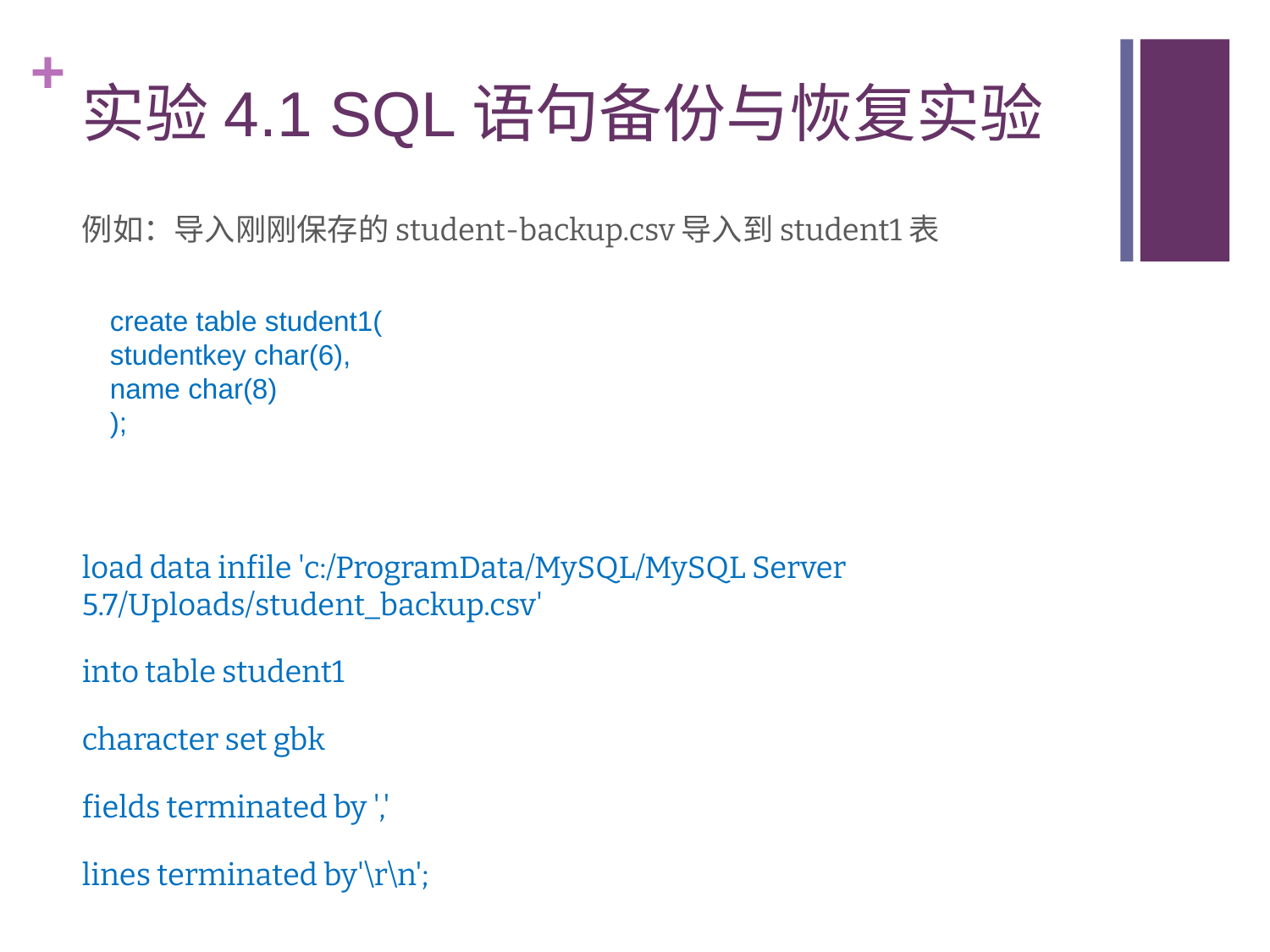

# 实验4.1 SQL语句备份与恢复实验
例如：导入刚刚保存的student-backup.csv导入到student1表

load data infile 'c:/ProgramData/MySQL/MySQL Server 5.7/Uploads/student_backup.csv'
into table student1
character set gbk
fields terminated by ','
lines terminated by'\r\n';
 create table student1(
 studentkey char(6),
 name char(8)
 );